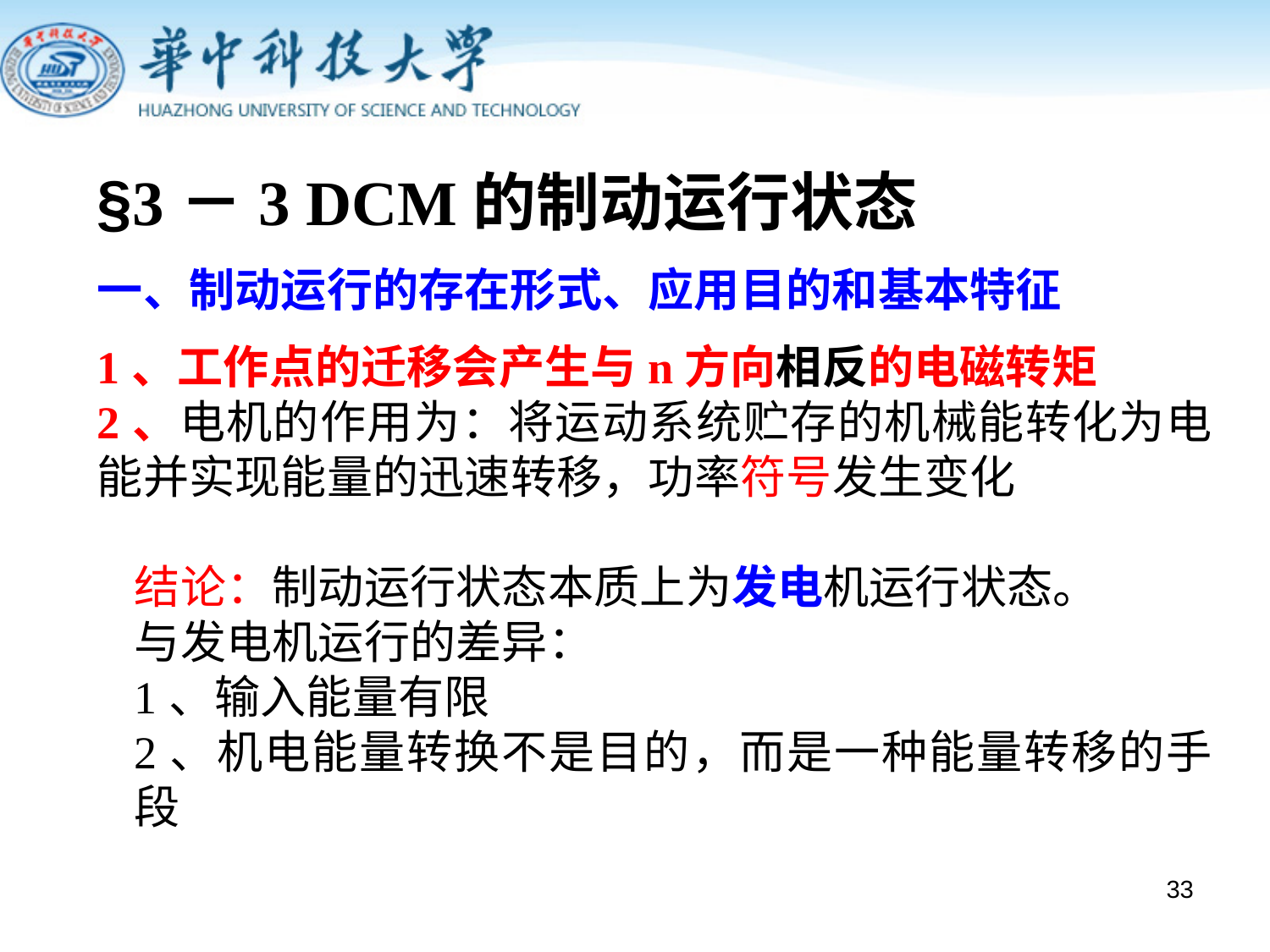

§3－3 DCM的制动运行状态

一、制动运行的存在形式、应用目的和基本特征

1、工作点的迁移会产生与n方向相反的电磁转矩
2、电机的作用为：将运动系统贮存的机械能转化为电能并实现能量的迅速转移，功率符号发生变化

结论：制动运行状态本质上为发电机运行状态。
与发电机运行的差异：
1、输入能量有限
2、机电能量转换不是目的，而是一种能量转移的手段
33